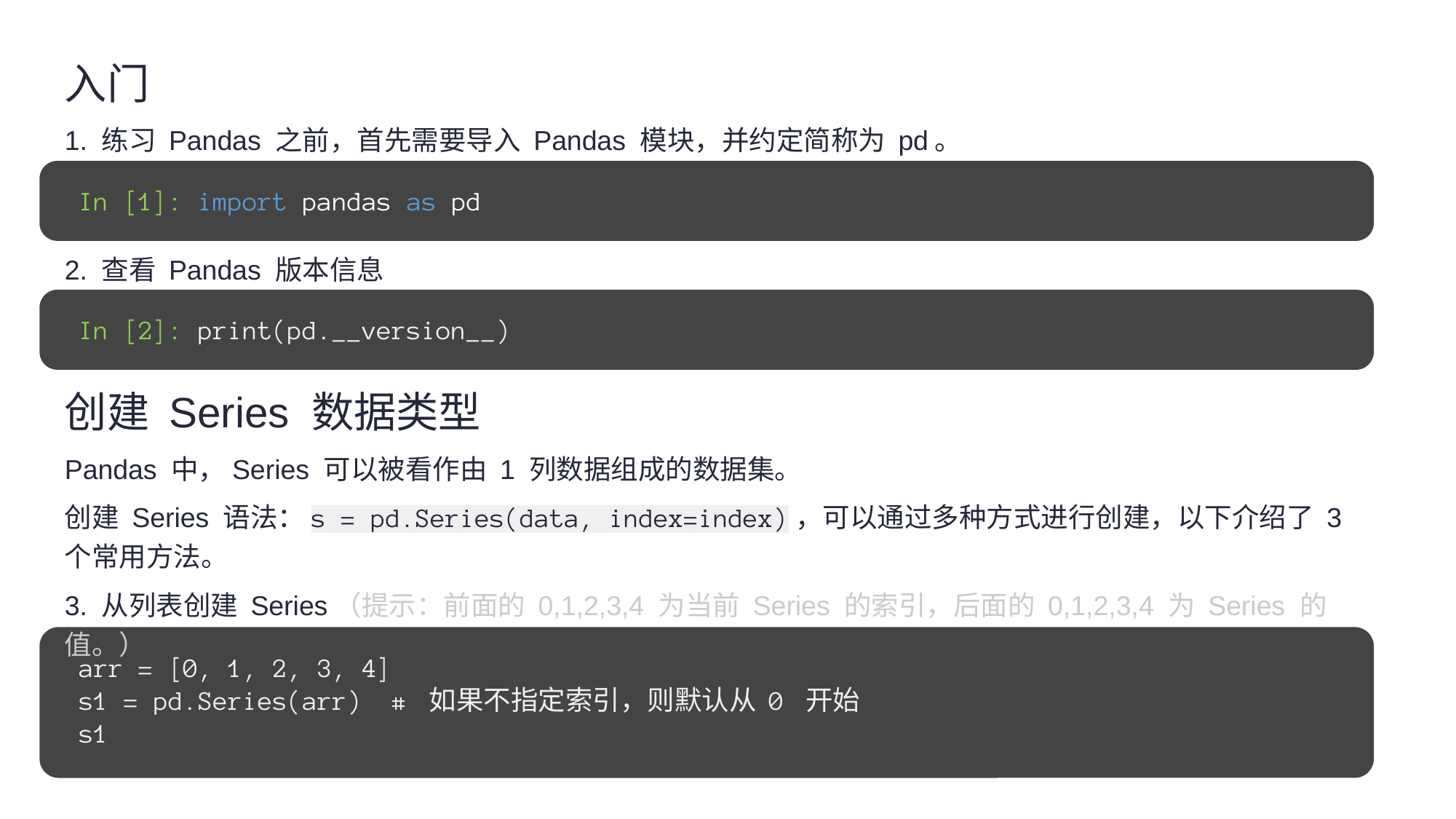

入门
1. 练习 Pandas 之前，首先需要导入 Pandas 模块，并约定简称为 pd。
In [1]: import pandas as pd
2. 查看 Pandas 版本信息
In [2]: print(pd.__version__)
创建 Series 数据类型
Pandas 中，Series 可以被看作由 1 列数据组成的数据集。
创建 Series 语法：s = pd.Series(data, index=index)，可以通过多种方式进行创建，以下介绍了 3 个常用方法。
3. 从列表创建 Series（提示：前面的 0,1,2,3,4 为当前 Series 的索引，后面的 0,1,2,3,4 为 Series 的值。）
arr = [0, 1, 2, 3, 4]
s1 = pd.Series(arr)  # 如果不指定索引，则默认从 0 开始
s1